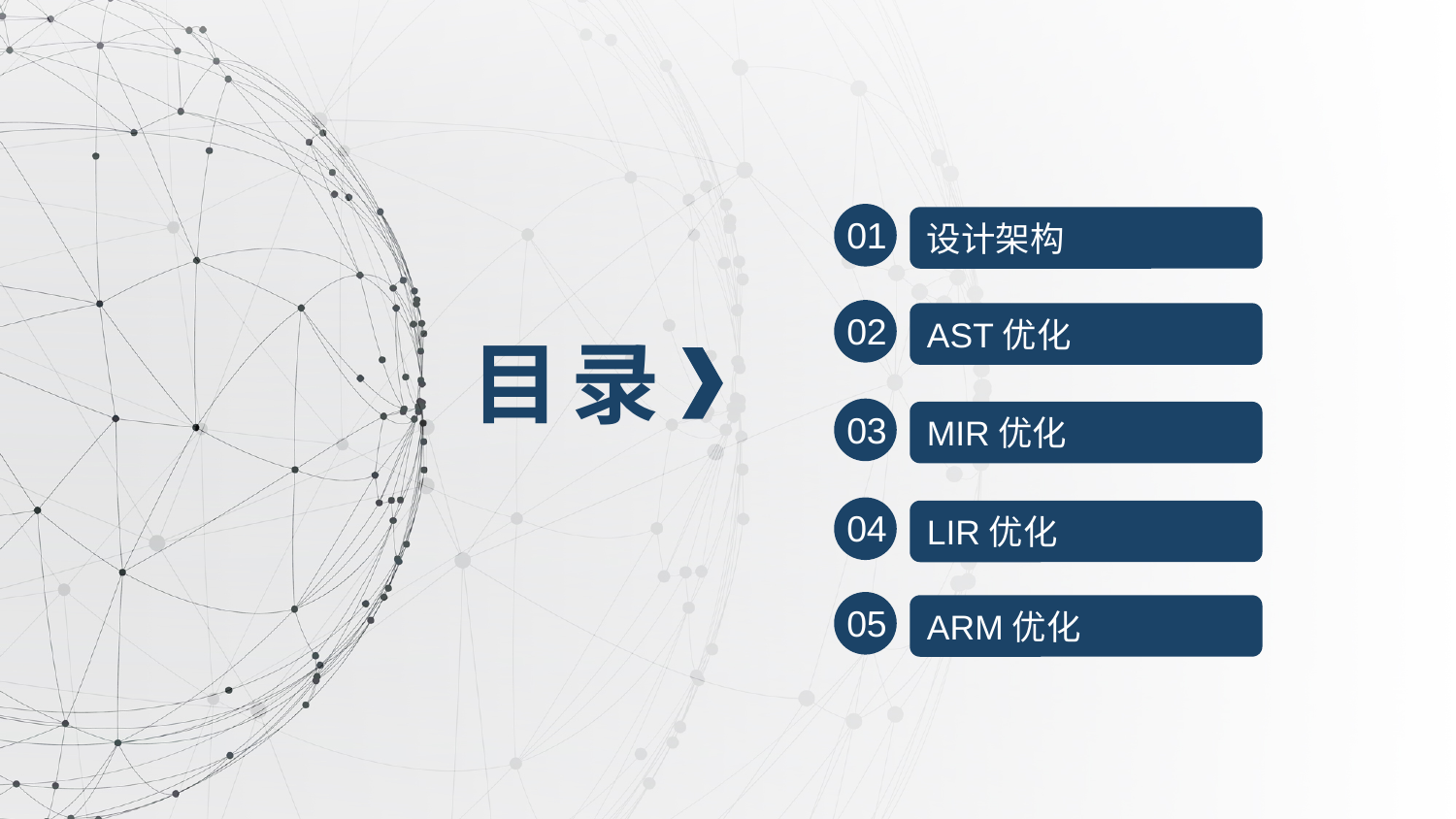

01
设计架构

02
AST优化
目 录

03
MIR优化

04
LIR优化

05
ARM优化